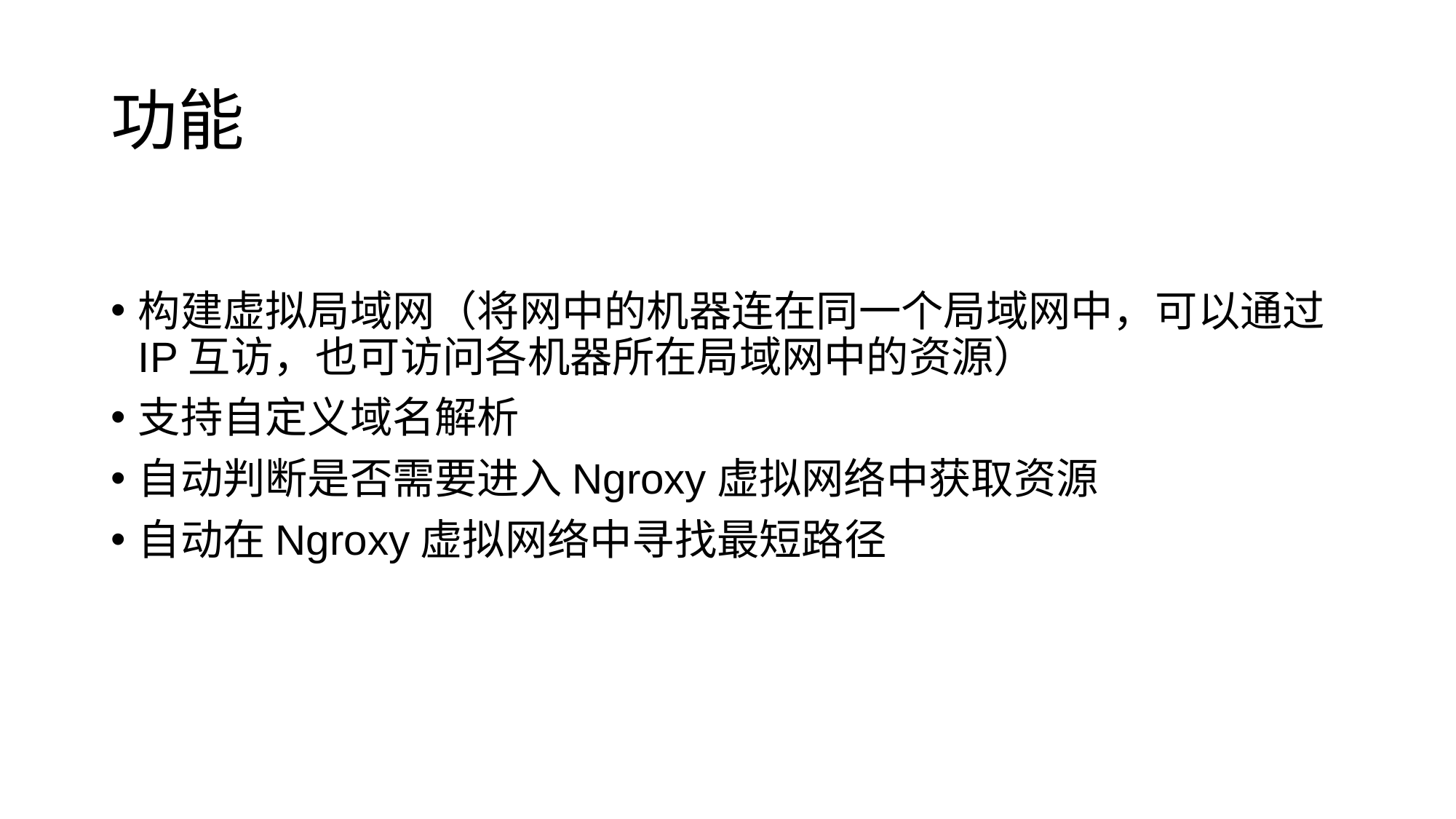

# 功能

构建虚拟局域网（将网中的机器连在同一个局域网中，可以通过IP互访，也可访问各机器所在局域网中的资源）
支持自定义域名解析
自动判断是否需要进入Ngroxy虚拟网络中获取资源
自动在Ngroxy虚拟网络中寻找最短路径